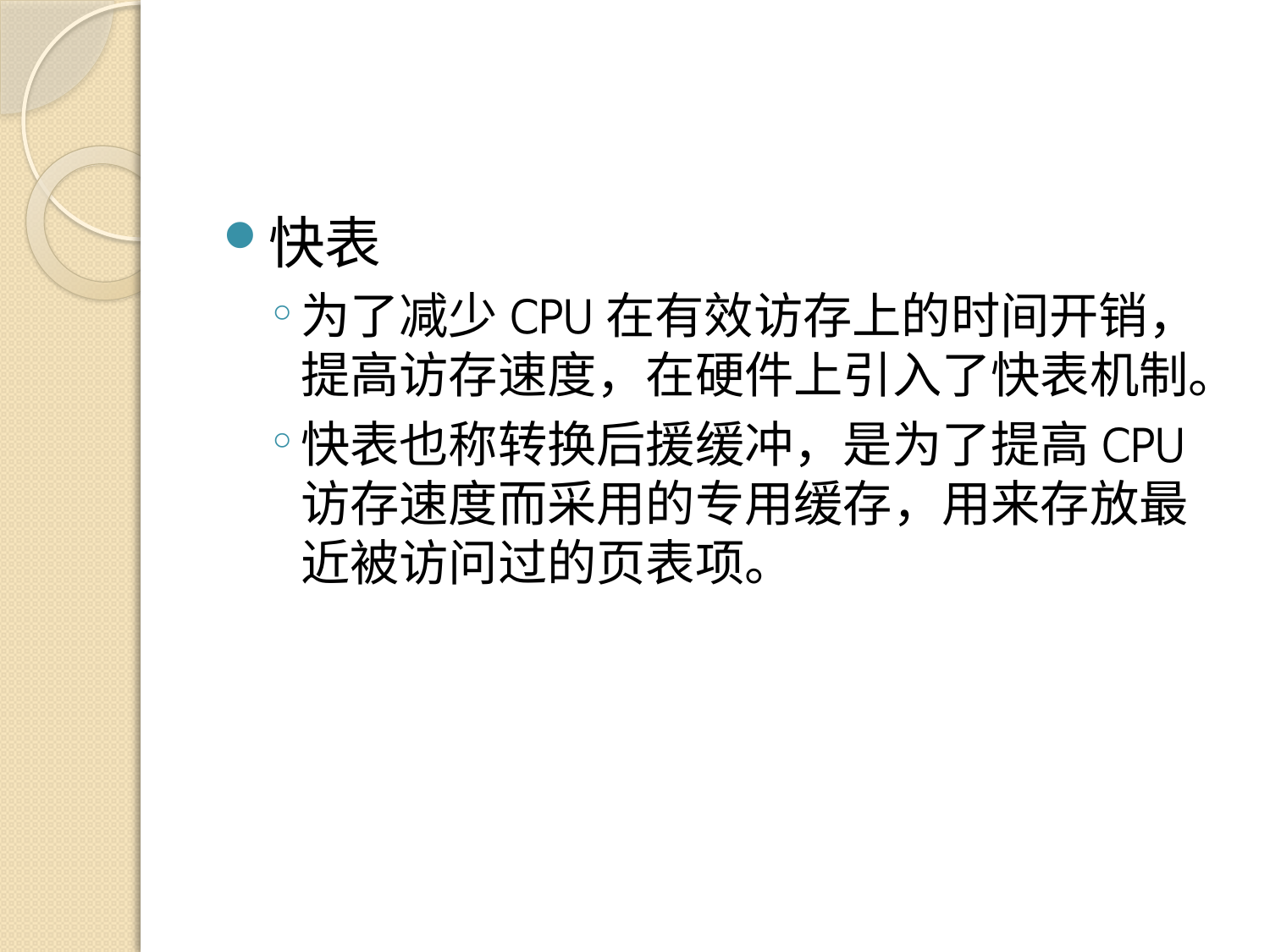

#
快表
为了减少CPU在有效访存上的时间开销，提高访存速度，在硬件上引入了快表机制。
快表也称转换后援缓冲，是为了提高CPU访存速度而采用的专用缓存，用来存放最近被访问过的页表项。